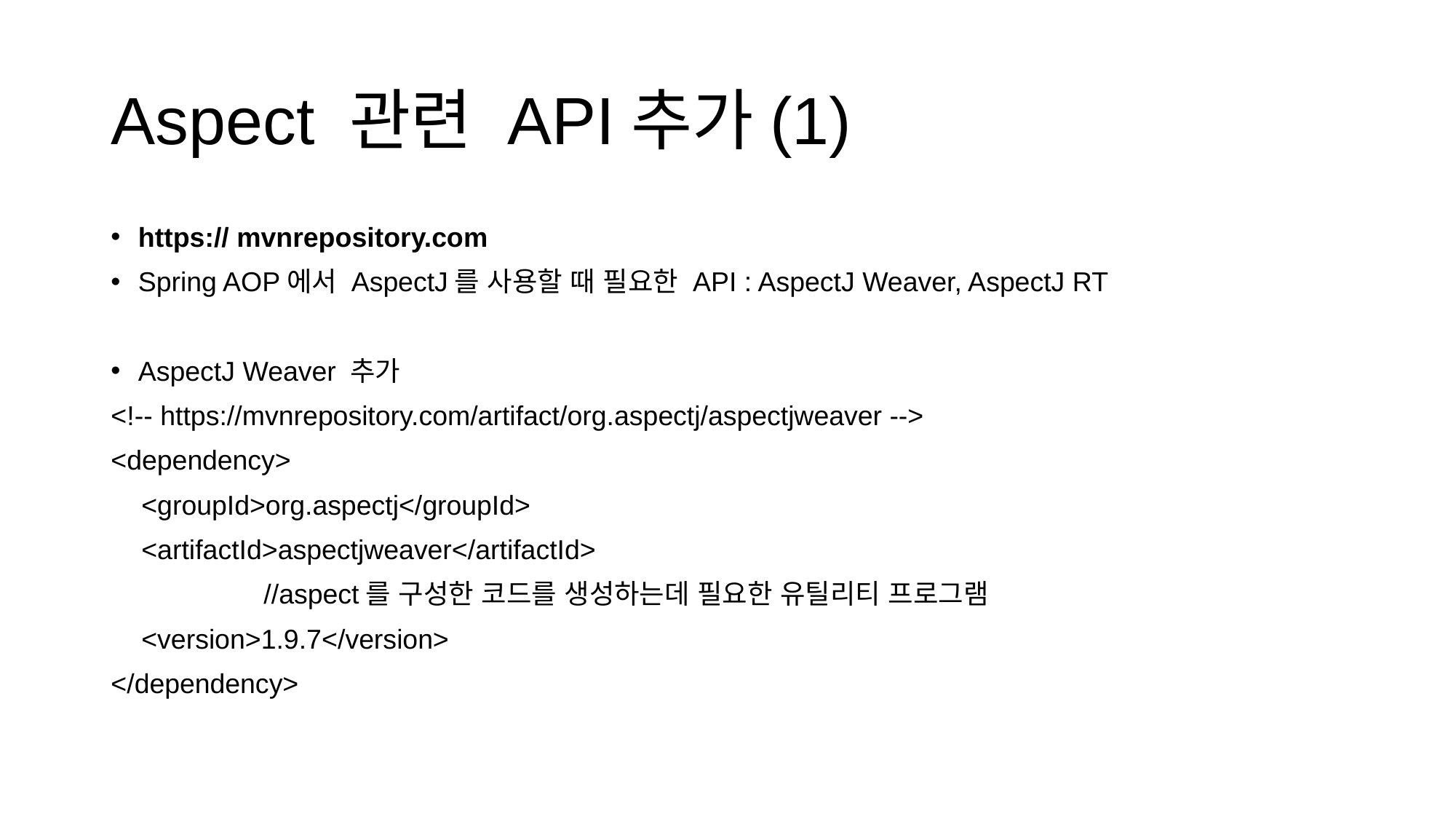

# Aspect 관련 API추가(1)
https:// mvnrepository.com
Spring AOP에서 AspectJ를 사용할 때 필요한 API : AspectJ Weaver, AspectJ RT

AspectJ Weaver 추가
<!-- https://mvnrepository.com/artifact/org.aspectj/aspectjweaver -->
<dependency>
    <groupId>org.aspectj</groupId>
    <artifactId>aspectjweaver</artifactId>
                    //aspect를 구성한 코드를 생성하는데 필요한 유틸리티 프로그램
    <version>1.9.7</version>
</dependency>